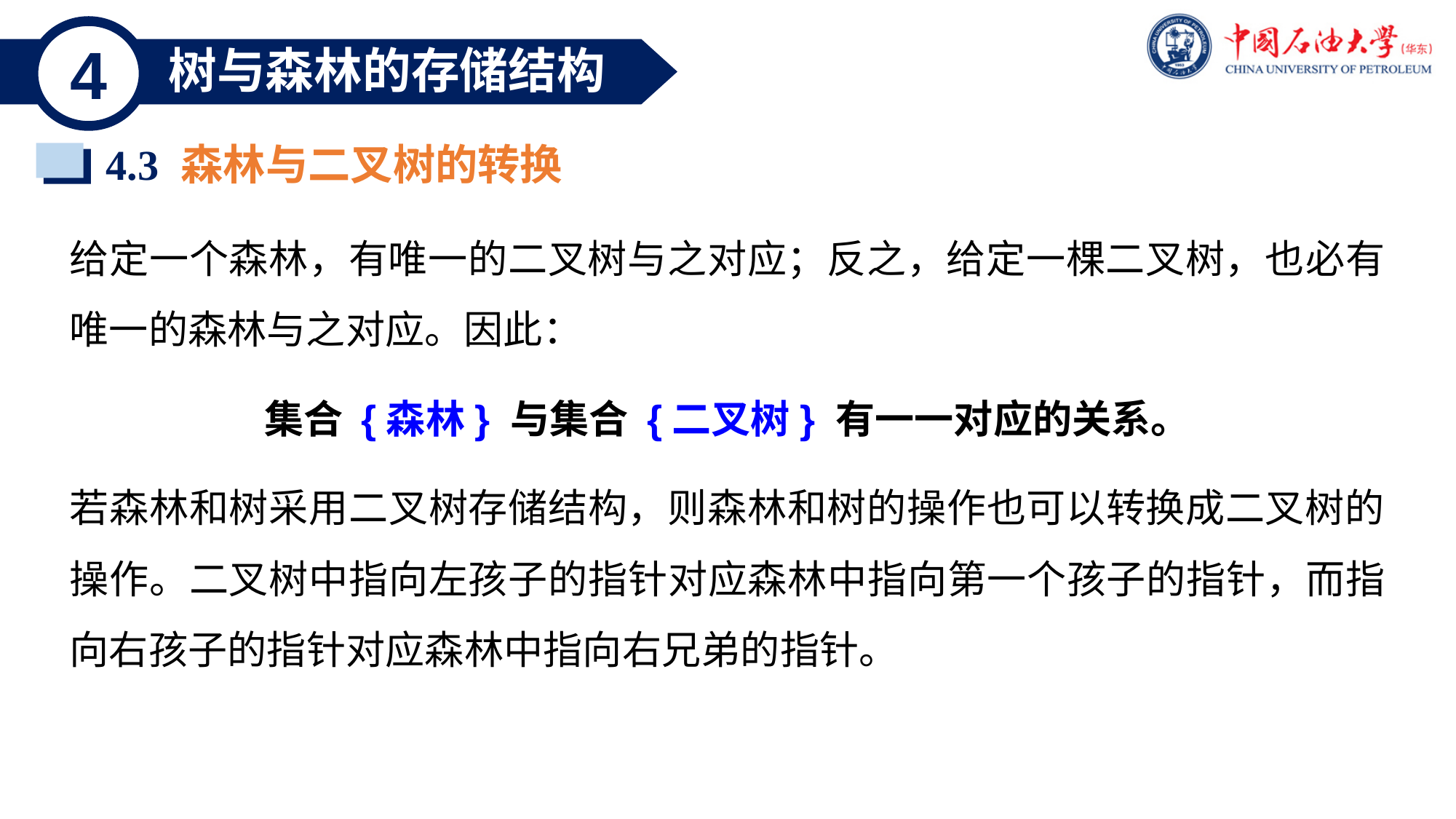

4
树与森林的存储结构
4.3 森林与二叉树的转换

给定一个森林，有唯一的二叉树与之对应；反之，给定一棵二叉树，也必有唯一的森林与之对应。因此：
集合 {森林} 与集合 {二叉树} 有一一对应的关系。
若森林和树采用二叉树存储结构，则森林和树的操作也可以转换成二叉树的操作。二叉树中指向左孩子的指针对应森林中指向第一个孩子的指针，而指向右孩子的指针对应森林中指向右兄弟的指针。